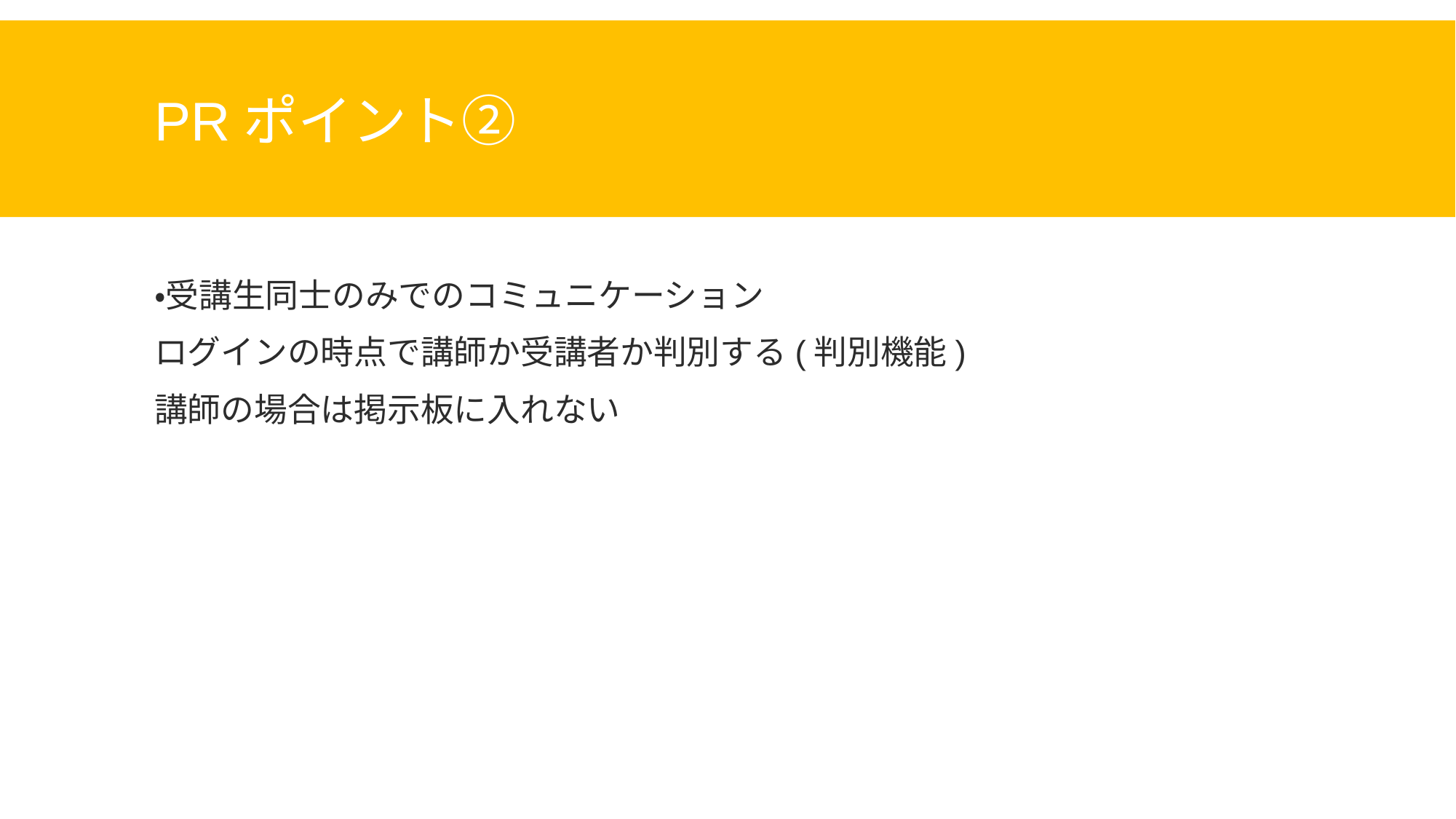

# PRポイント②
・受講生同士のみでのコミュニケーション
ログインの時点で講師か受講者か判別する(判別機能)
講師の場合は掲示板に入れない
8